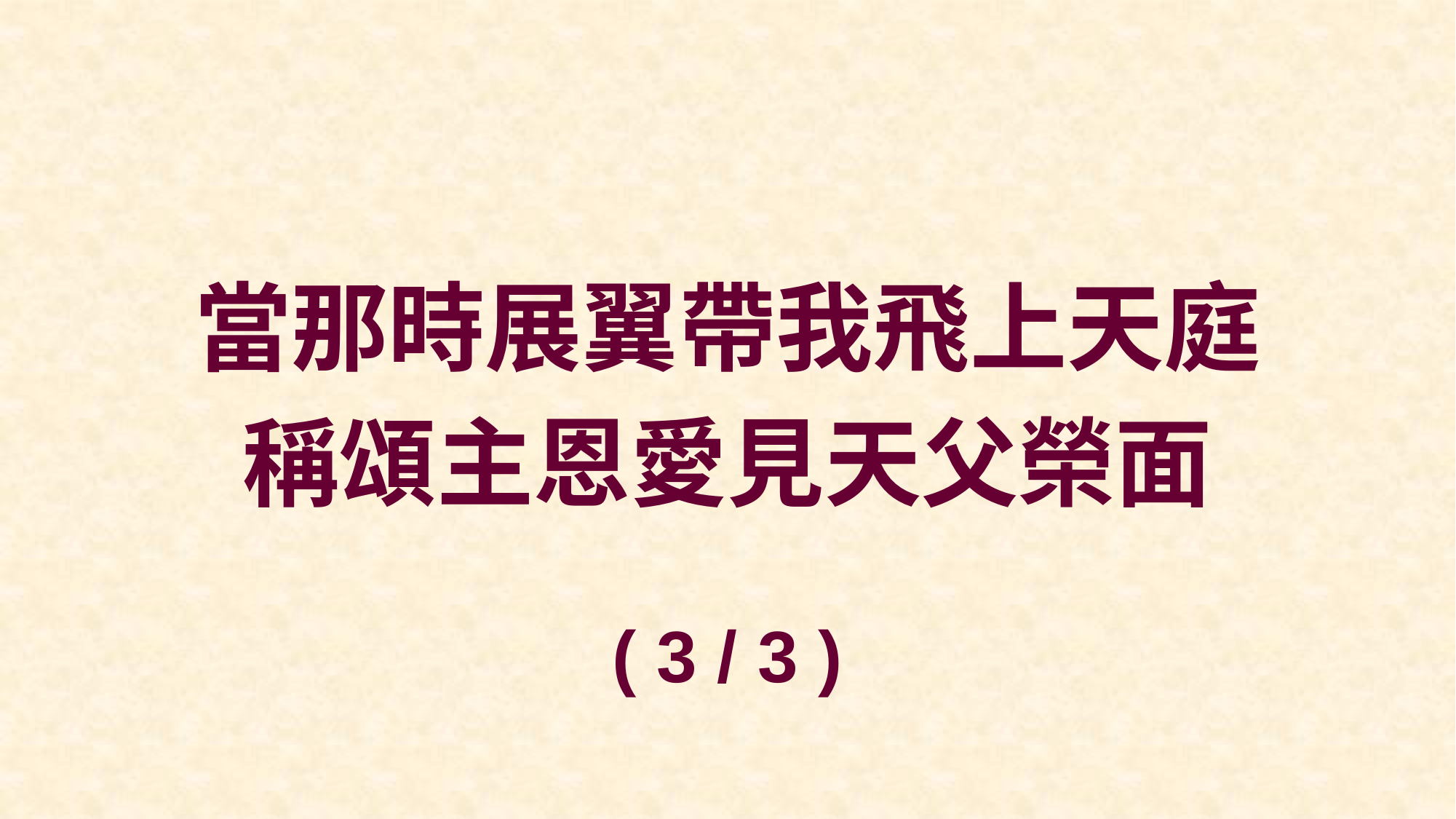

當那時展翼帶我飛上天庭
稱頌主恩愛見天父榮面
( 3 / 3 )